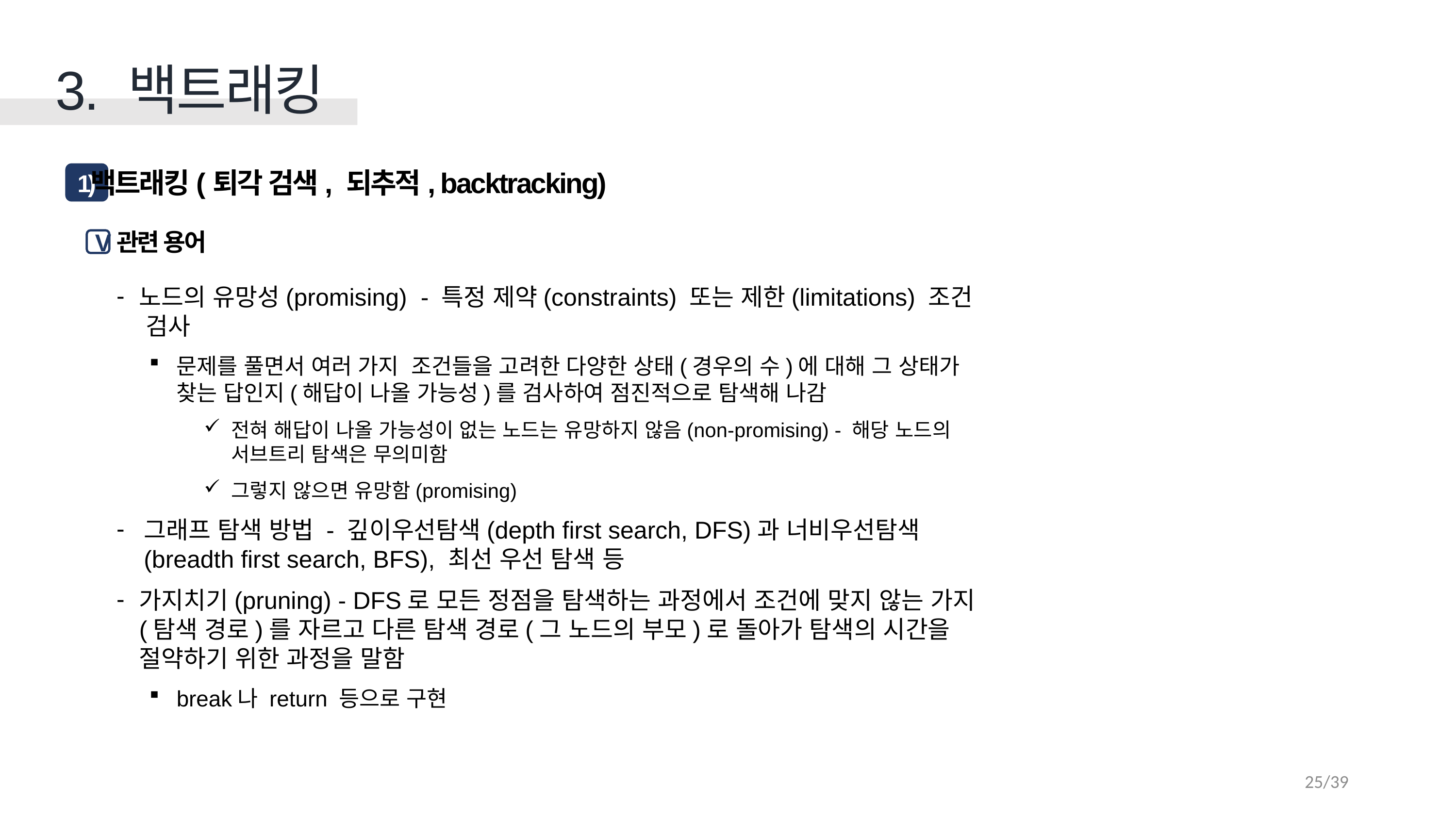

3. 백트래킹

백트래킹(퇴각 검색, 되추적, backtracking)
1)
관련 용어
V

노드의 유망성(promising)  - 특정 제약(constraints) 또는 제한(limitations) 조건
 검사

문제를 풀면서 여러 가지  조건들을 고려한 다양한 상태(경우의 수)에 대해 그 상태가 찾는 답인지(해답이 나올 가능성)를 검사하여 점진적으로 탐색해 나감

전혀 해답이 나올 가능성이 없는 노드는 유망하지 않음(non-promising) - 해당 노드의
서브트리 탐색은 무의미함

그렇지 않으면 유망함(promising)

그래프 탐색 방법 - 깊이우선탐색(depth first search, DFS)과 너비우선탐색(breadth first search, BFS), 최선 우선 탐색 등

가지치기(pruning) - DFS로 모든 정점을 탐색하는 과정에서 조건에 맞지 않는 가지(탐색 경로)를 자르고 다른 탐색 경로(그 노드의 부모)로 돌아가 탐색의 시간을 절약하기 위한 과정을 말함

break나 return 등으로 구현
25/39